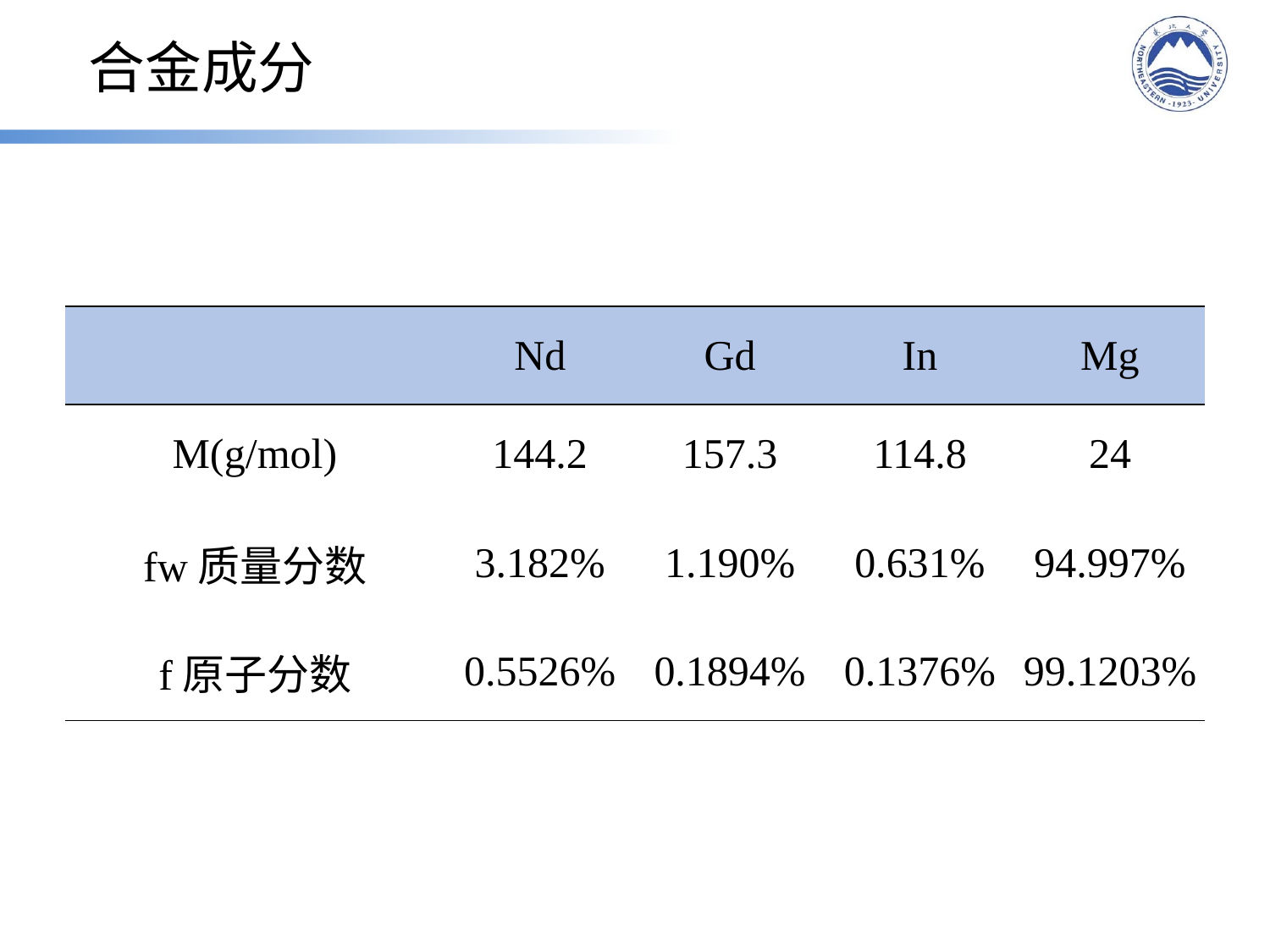

合金成分
|  | Nd | Gd | In | Mg |
| --- | --- | --- | --- | --- |
| M(g/mol) | 144.2 | 157.3 | 114.8 | 24 |
| fw质量分数 | 3.182% | 1.190% | 0.631% | 94.997% |
| f原子分数 | 0.5526% | 0.1894% | 0.1376% | 99.1203% |